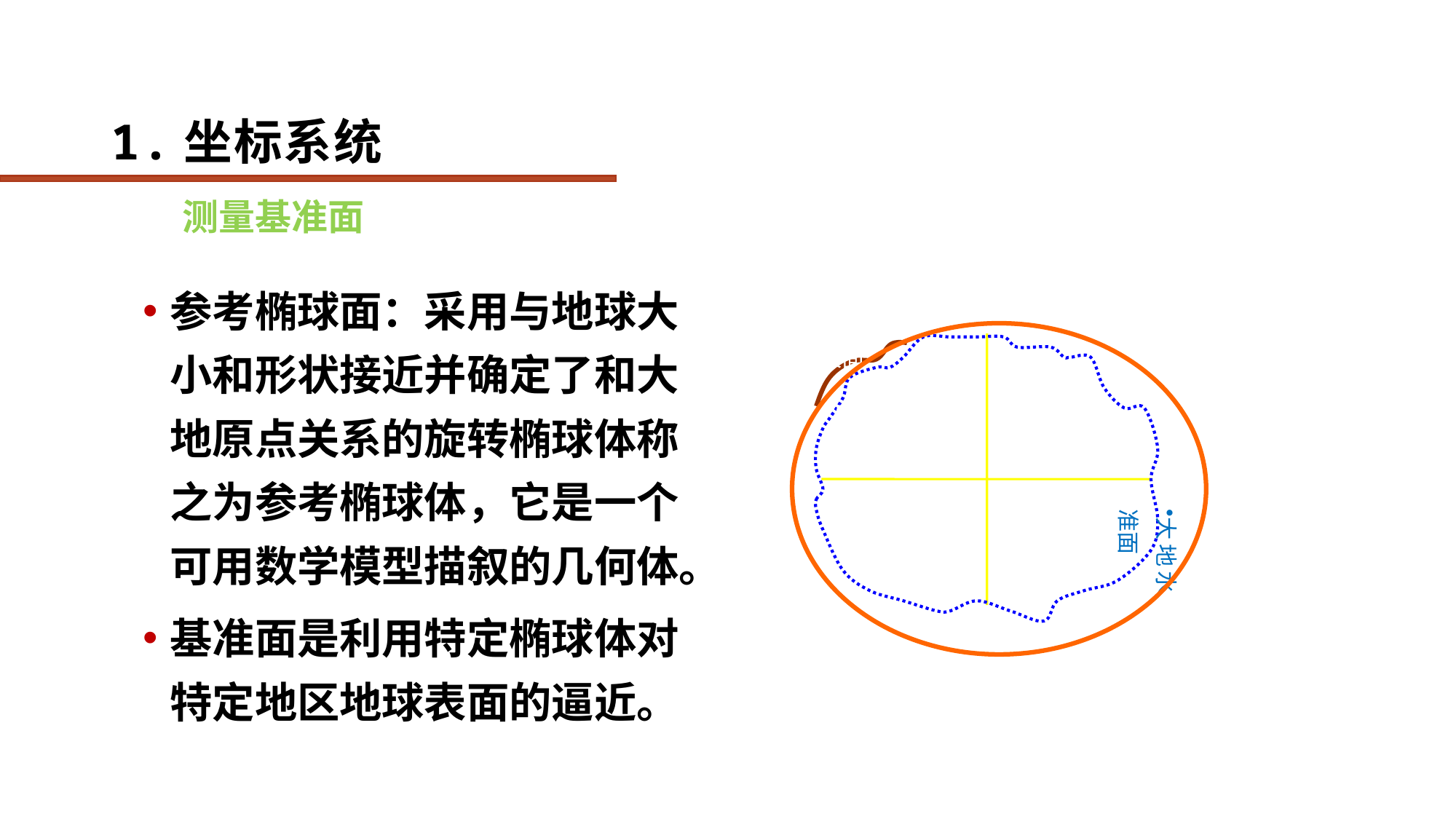

# 1.坐标系统

测量基准面
参考椭球面：采用与地球大小和形状接近并确定了和大地原点关系的旋转椭球体称之为参考椭球体，它是一个可用数学模型描叙的几何体。
基准面是利用特定椭球体对特定地区地球表面的逼近。

参考椭球面
地球表面

P′
大地水准面